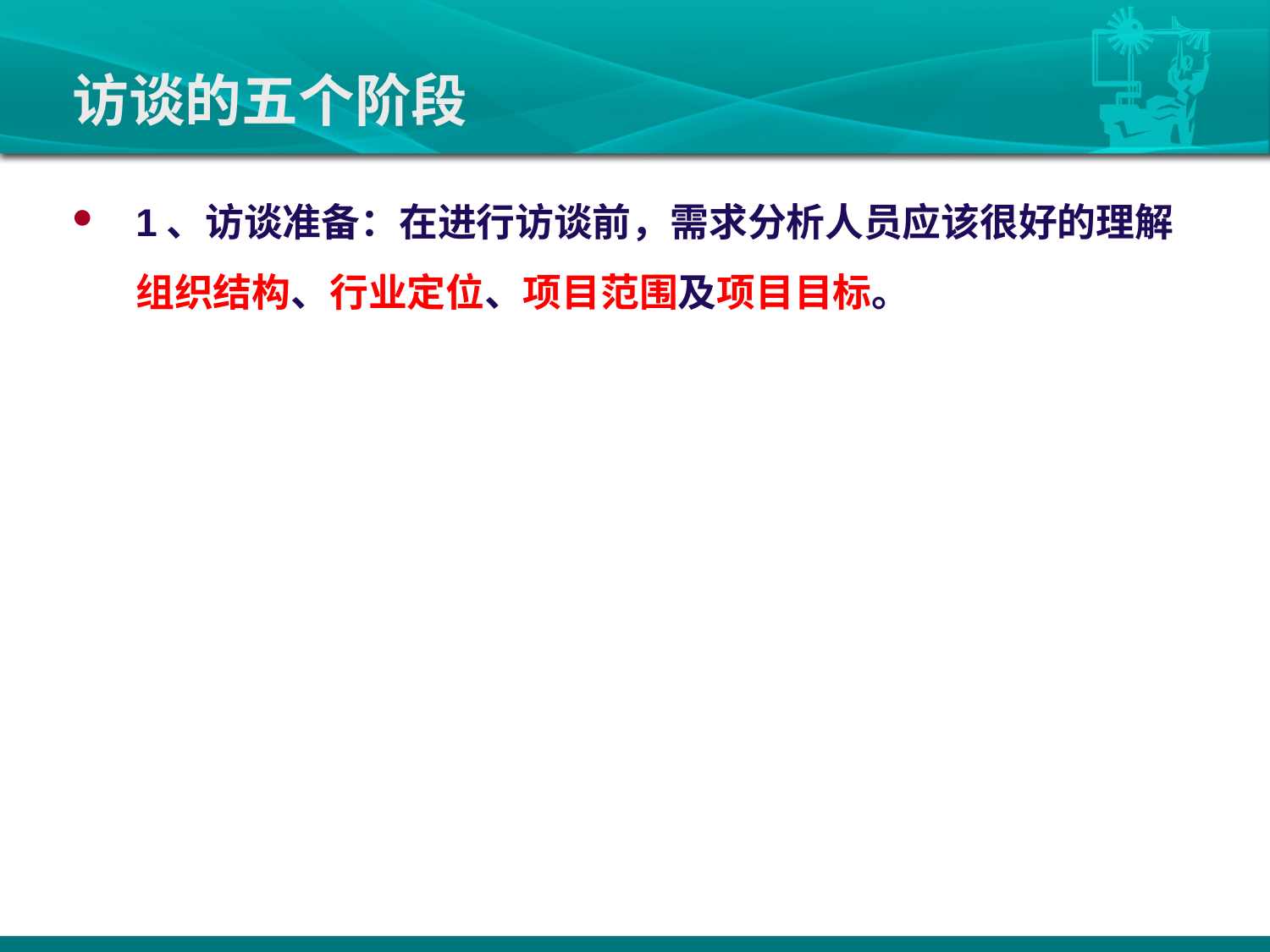

# 访谈的五个阶段
1、访谈准备：在进行访谈前，需求分析人员应该很好的理解组织结构、行业定位、项目范围及项目目标。